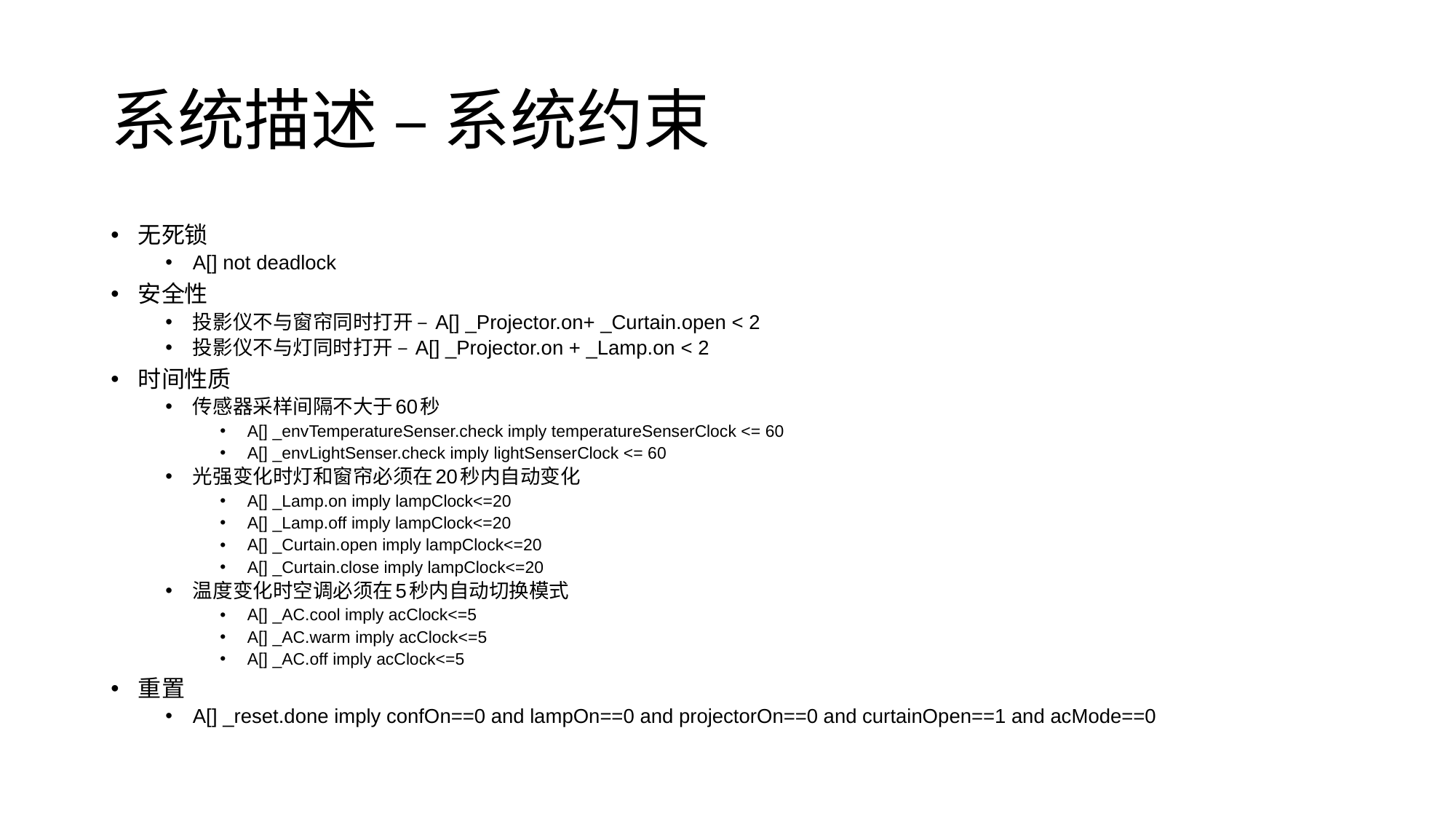

# 系统描述 – 系统约束
无死锁
A[] not deadlock
安全性
投影仪不与窗帘同时打开 – A[] _Projector.on+ _Curtain.open < 2
投影仪不与灯同时打开 – A[] _Projector.on + _Lamp.on < 2
时间性质
传感器采样间隔不大于60秒
A[] _envTemperatureSenser.check imply temperatureSenserClock <= 60
A[] _envLightSenser.check imply lightSenserClock <= 60
光强变化时灯和窗帘必须在20秒内自动变化
A[] _Lamp.on imply lampClock<=20
A[] _Lamp.off imply lampClock<=20
A[] _Curtain.open imply lampClock<=20
A[] _Curtain.close imply lampClock<=20
温度变化时空调必须在5秒内自动切换模式
A[] _AC.cool imply acClock<=5
A[] _AC.warm imply acClock<=5
A[] _AC.off imply acClock<=5
重置
A[] _reset.done imply confOn==0 and lampOn==0 and projectorOn==0 and curtainOpen==1 and acMode==0